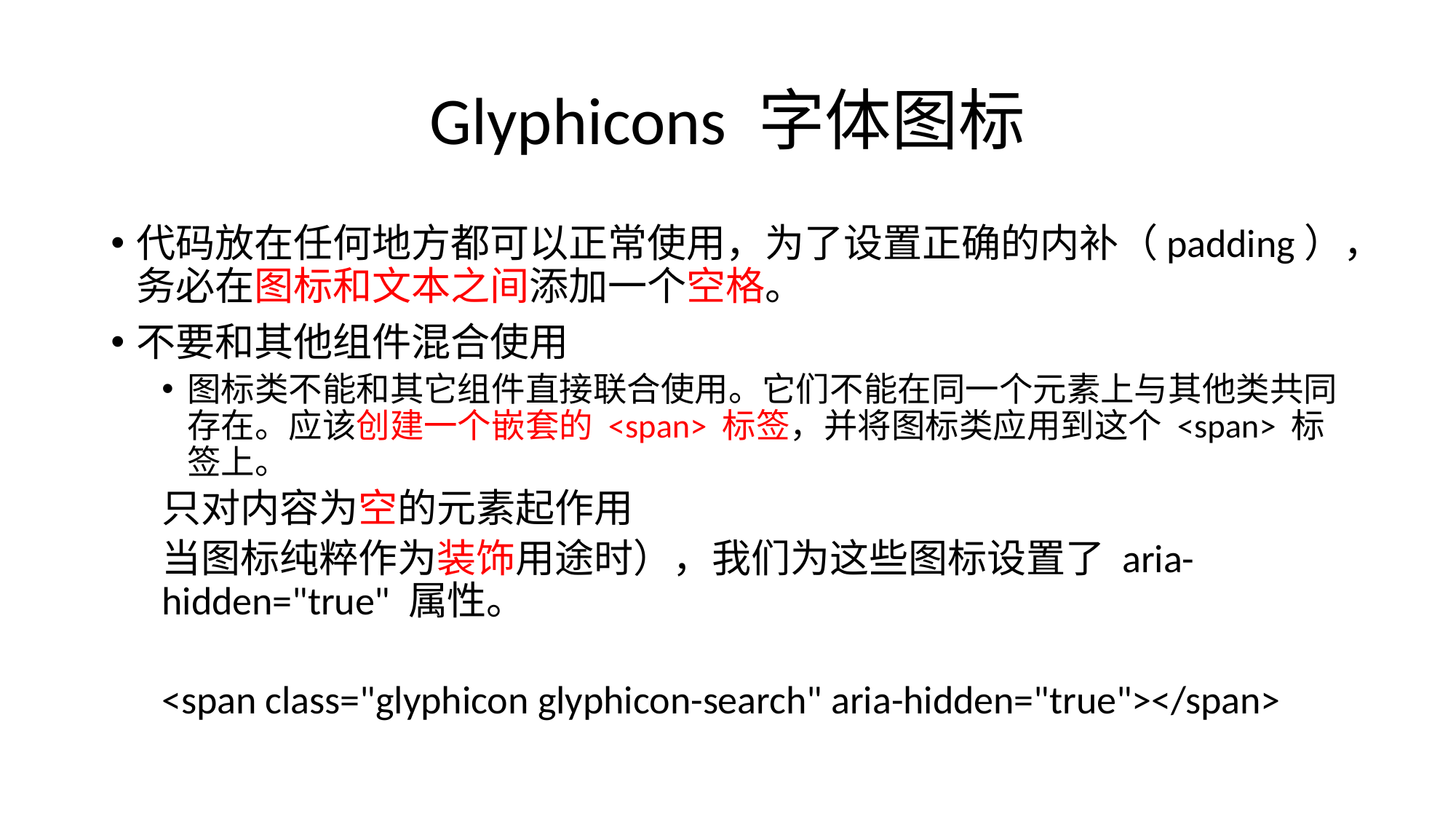

# Glyphicons 字体图标
代码放在任何地方都可以正常使用，为了设置正确的内补（padding），务必在图标和文本之间添加一个空格。
不要和其他组件混合使用
图标类不能和其它组件直接联合使用。它们不能在同一个元素上与其他类共同存在。应该创建一个嵌套的 <span> 标签，并将图标类应用到这个 <span> 标签上。
只对内容为空的元素起作用
当图标纯粹作为装饰用途时），我们为这些图标设置了 aria-hidden="true" 属性。

<span class="glyphicon glyphicon-search" aria-hidden="true"></span>